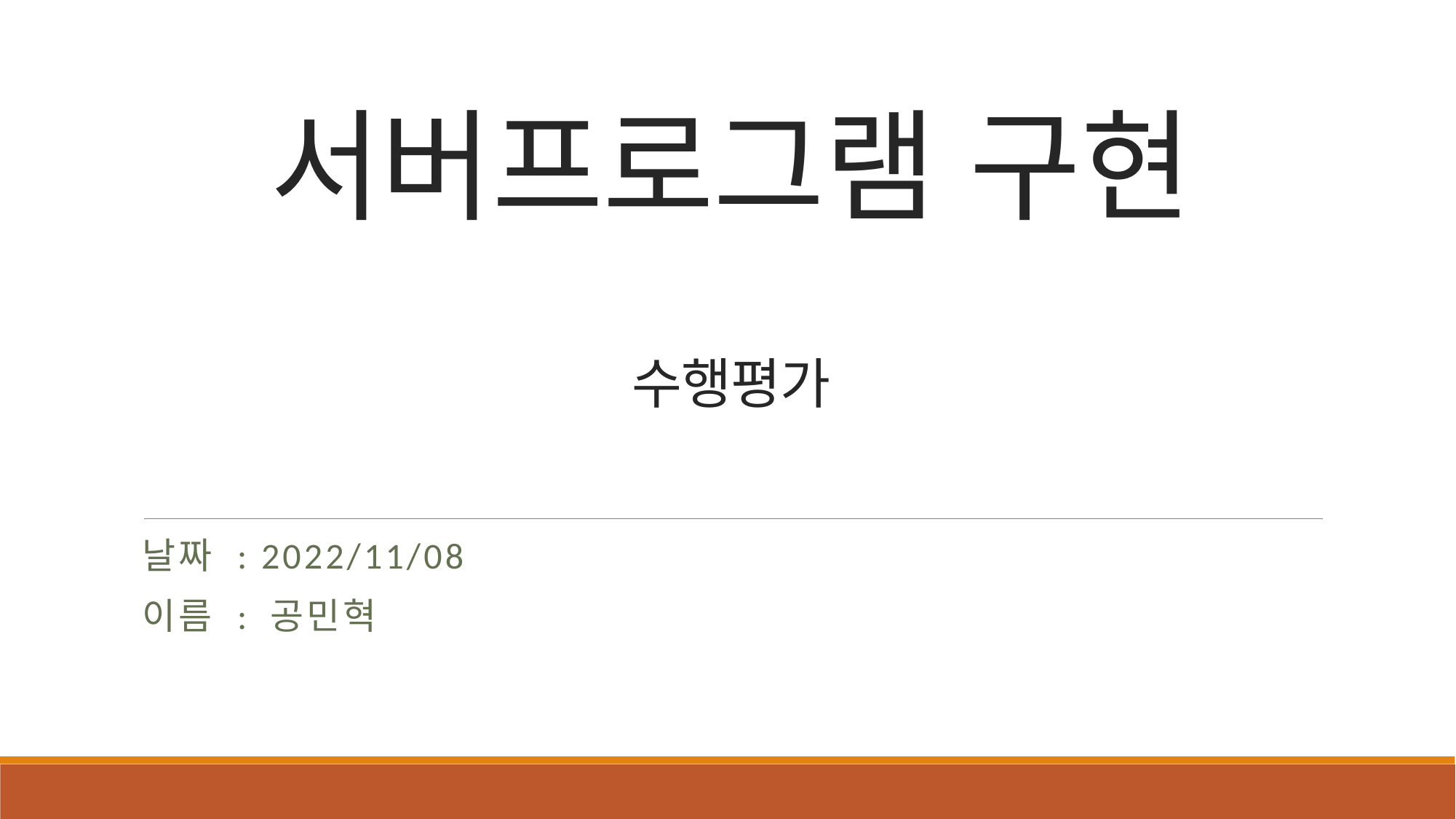

# 서버프로그램 구현 수행평가
날짜 : 2022/11/08
이름 : 공민혁